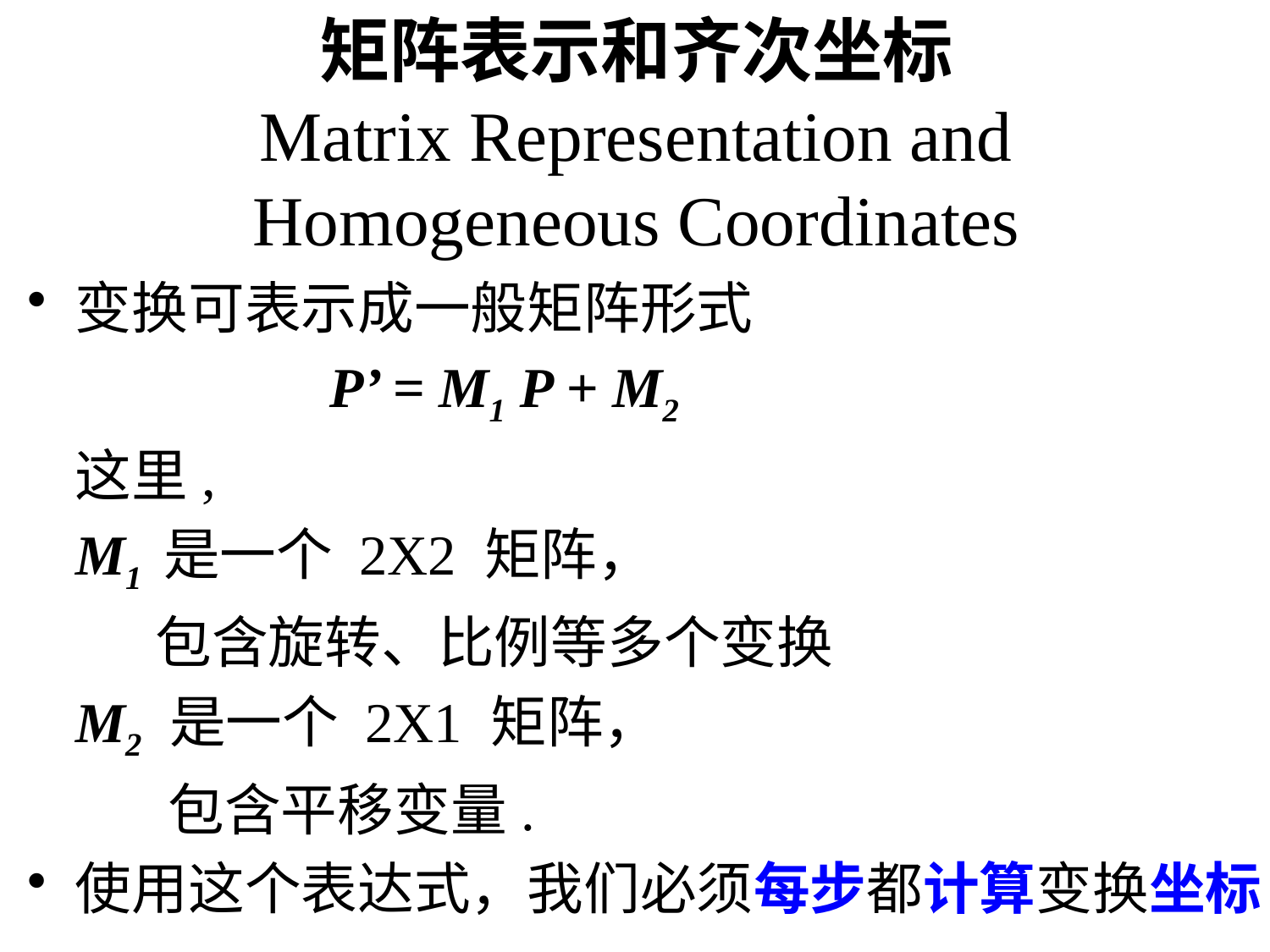

# 矩阵表示和齐次坐标 Matrix Representation and Homogeneous Coordinates
变换可表示成一般矩阵形式
			P’ = M1 P + M2
	这里,
	M1 是一个 2X2 矩阵，
         包含旋转、比例等多个变换
	M2 是一个 2X1 矩阵，
          包含平移变量.
使用这个表达式，我们必须每步都计算变换坐标.